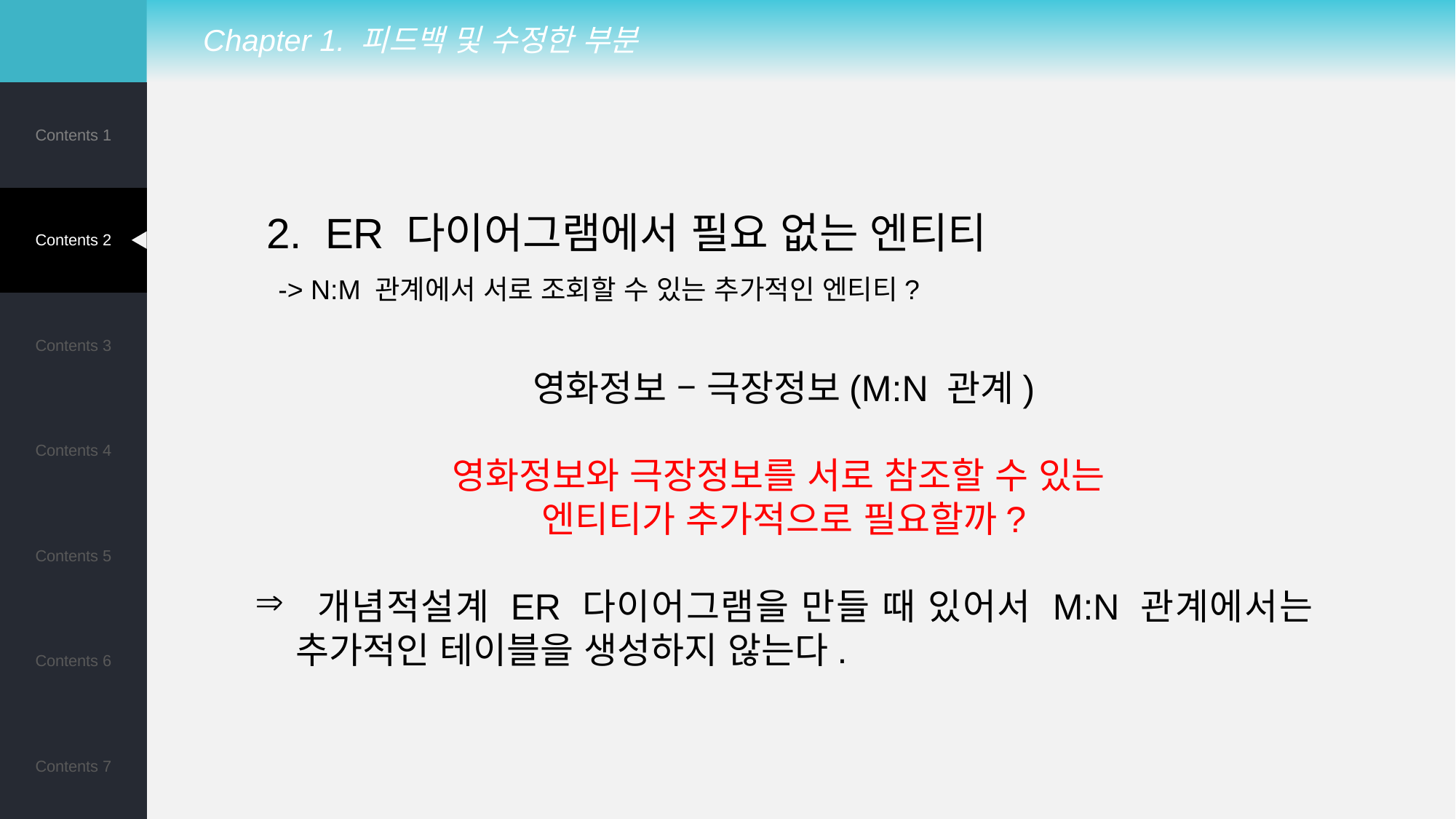

Chapter 1. 피드백 및 수정한 부분
| Contents 1 |
| --- |
| Contents 2 |
| Contents 3 |
| Contents 4 |
| Contents 5 |
| Contents 6 |
| Contents 7 |
2.  ER 다이어그램에서 필요 없는 엔티티
 -> N:M 관계에서 서로 조회할 수 있는 추가적인 엔티티?

영화정보 – 극장정보(M:N 관계)

영화정보와 극장정보를 서로 참조할 수 있는
엔티티가 추가적으로 필요할까?

 개념적설계 ER 다이어그램을 만들 때 있어서 M:N 관계에서는 추가적인 테이블을 생성하지 않는다.